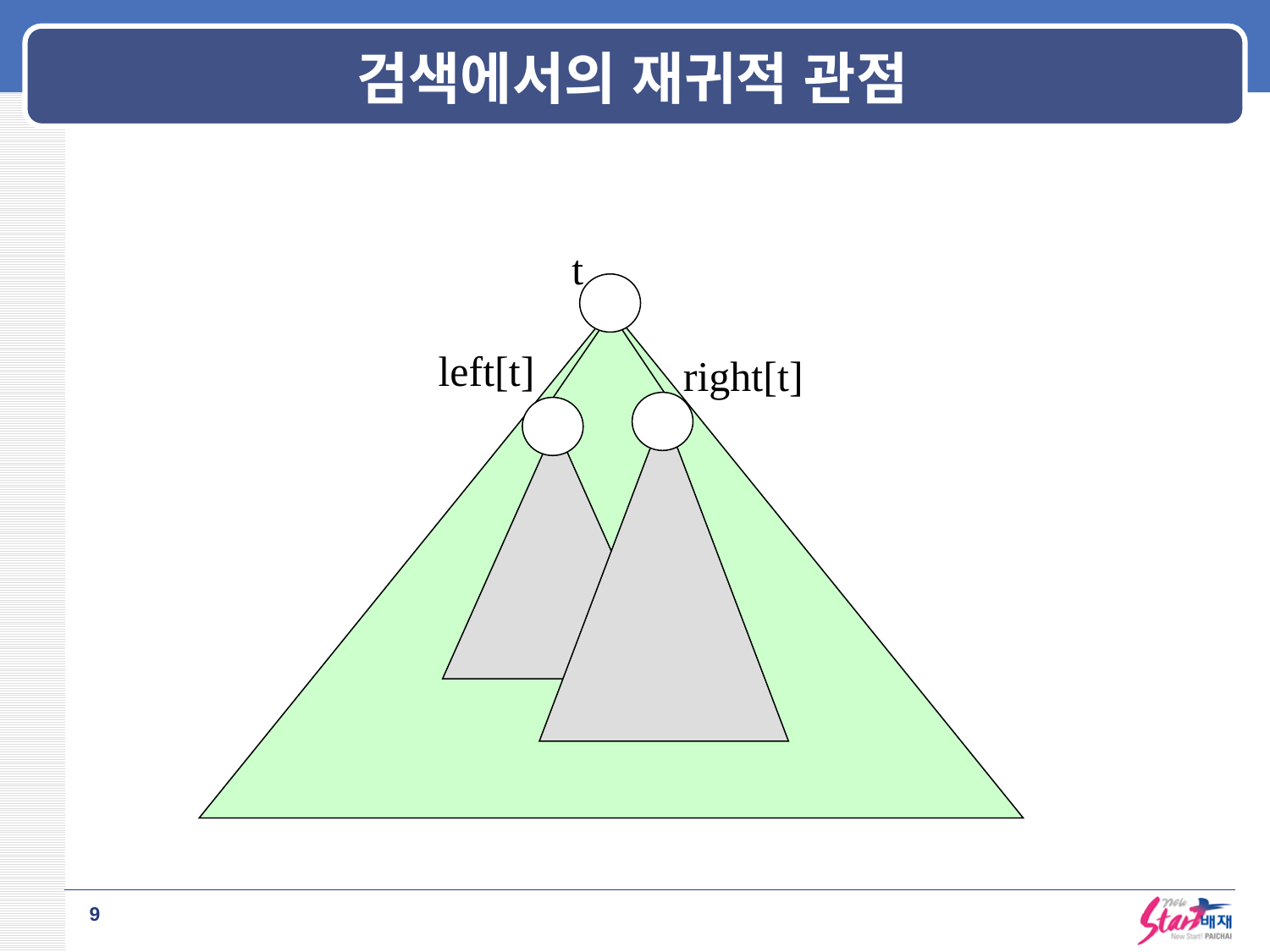

# 검색에서의 재귀적 관점
t

left[t]

right[t]

9